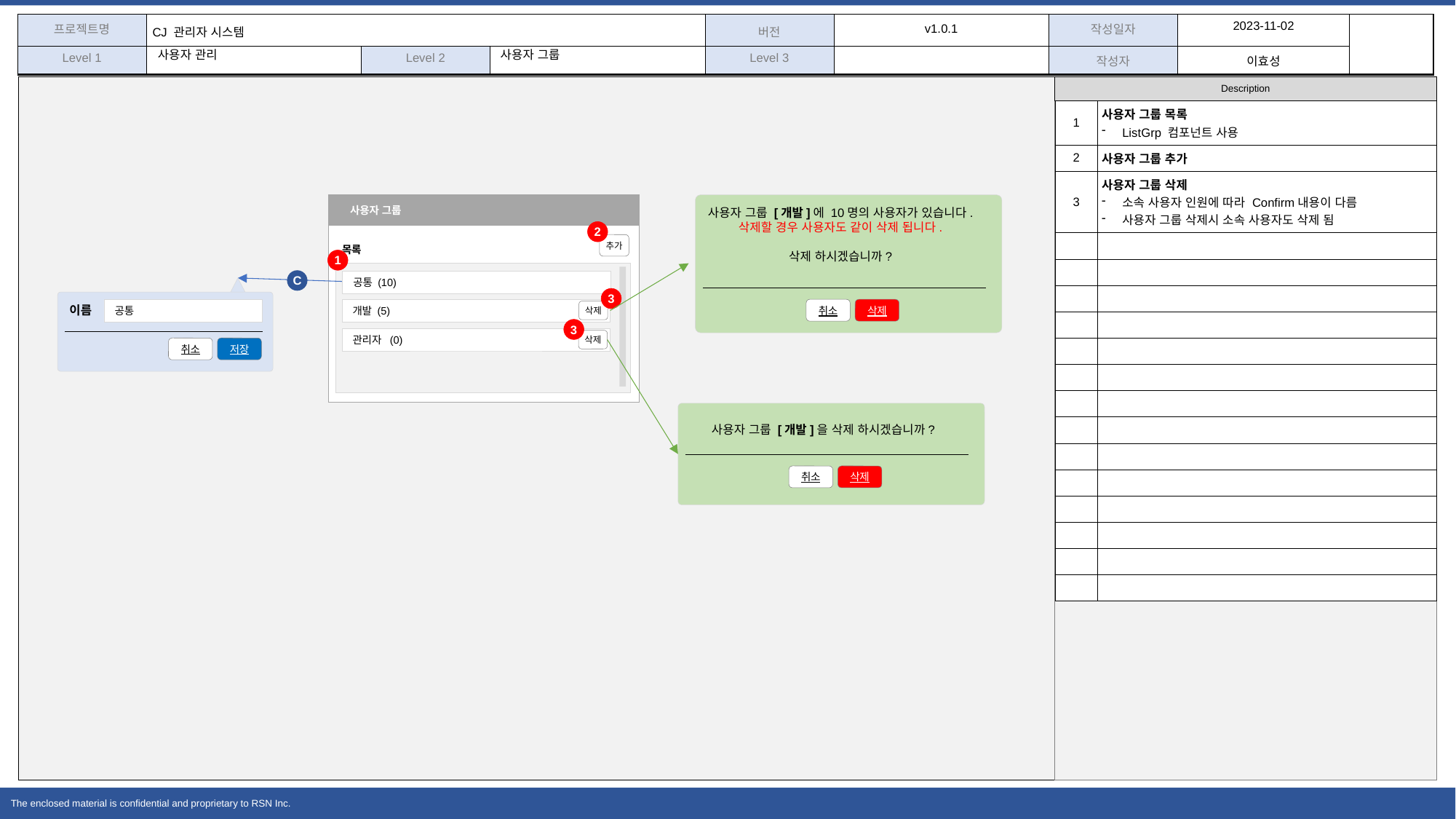

사용자 관리
사용자 그룹
| 1 | 사용자 그룹 목록 ListGrp 컴포넌트 사용 |
| --- | --- |
| 2 | 사용자 그룹 추가 |
| 3 | 사용자 그룹 삭제 소속 사용자 인원에 따라 Confirm내용이 다름 사용자 그룹 삭제시 소속 사용자도 삭제 됨 |
|  |  |
|  |  |
|  |  |
|  |  |
|  |  |
|  |  |
|  |  |
|  |  |
|  |  |
|  |  |
|  |  |
|  |  |
|  |  |
|  |  |
사용자 그룹

사용자 그룹 [개발]에 10명의 사용자가 있습니다.
삭제할 경우 사용자도 같이 삭제 됩니다.

삭제 하시겠습니까?
취소
삭제
2

추가
목록
1
목록

C
공통 (10)

3

이름
개발 (5)
공통
삭제
3
관리자  (0)
삭제
취소
저장

사용자 그룹 [개발]을 삭제 하시겠습니까?
취소
삭제